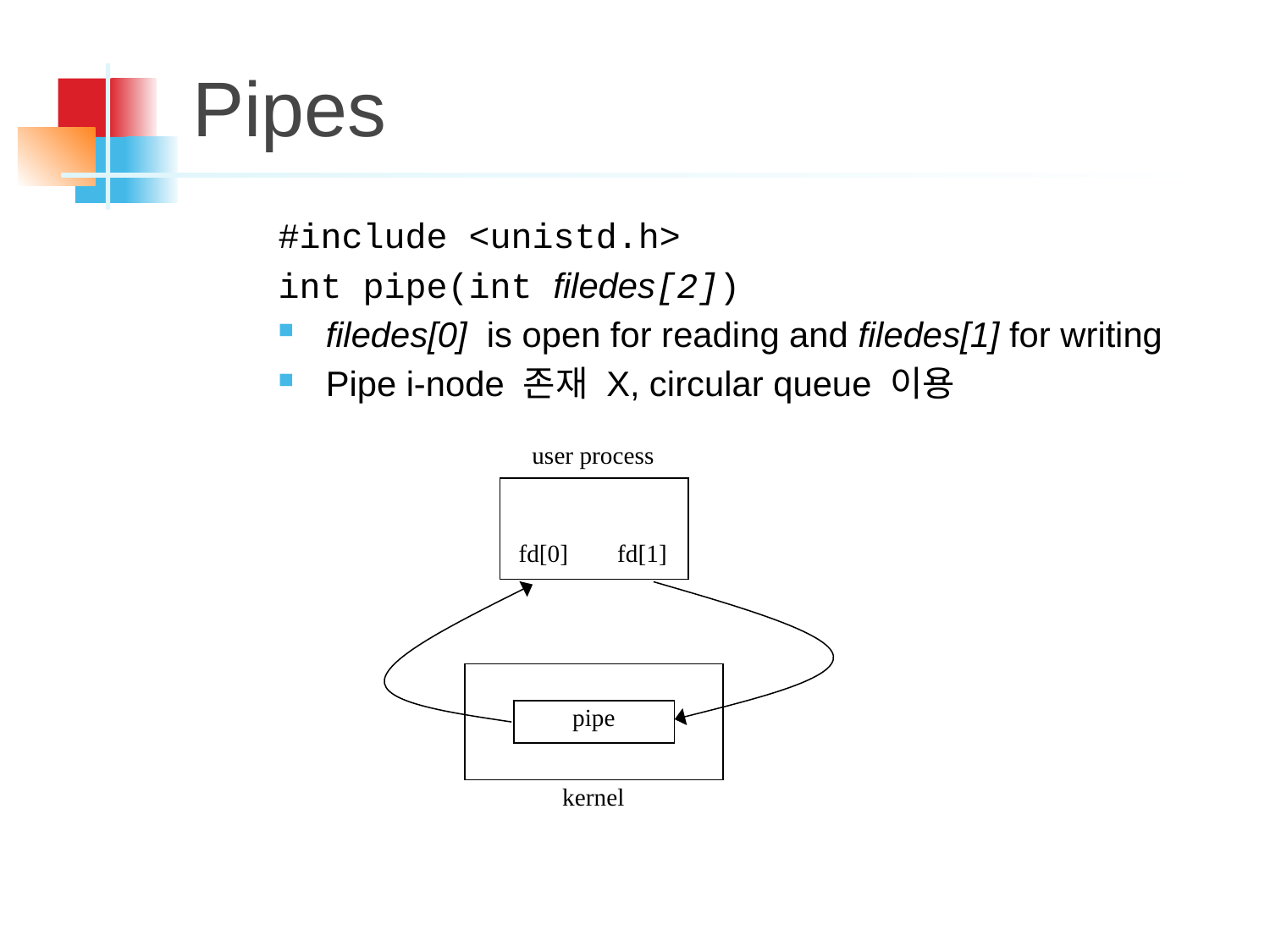

Pipes
#include <unistd.h>
int pipe(int filedes[2])
filedes[0]  is open for reading and filedes[1] for writing
Pipe i-node 존재 X, circular queue 이용

user process

fd[0]        fd[1]

pipe

kernel